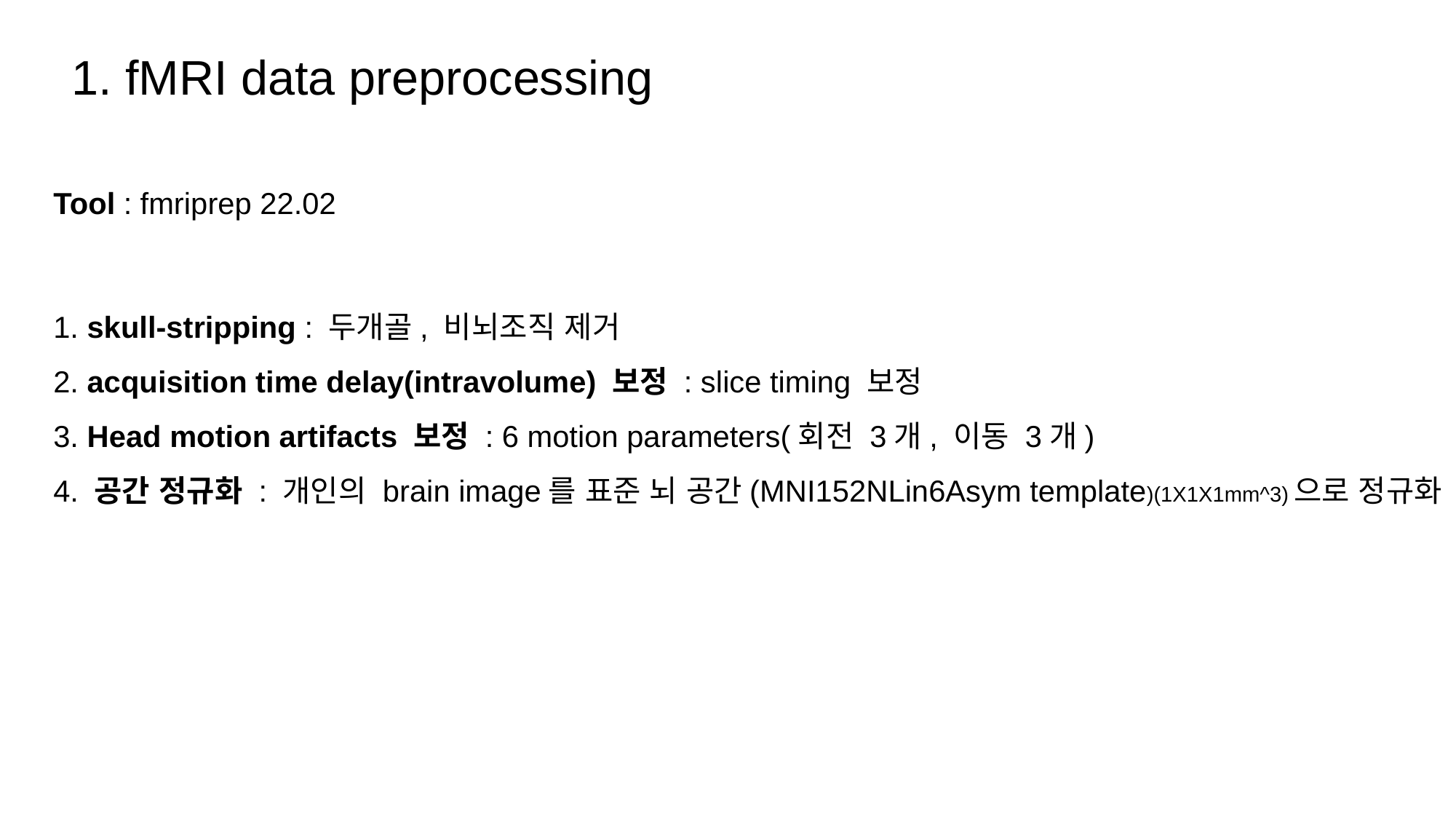

# 1. fMRI data preprocessing
Tool : fmriprep 22.02

1. skull-stripping : 두개골, 비뇌조직 제거
2. acquisition time delay(intravolume) 보정 : slice timing 보정
3. Head motion artifacts 보정 : 6 motion parameters(회전 3개, 이동 3개)
4. 공간 정규화 : 개인의 brain image를 표준 뇌 공간(MNI152NLin6Asym template)(1X1X1mm^3)으로 정규화